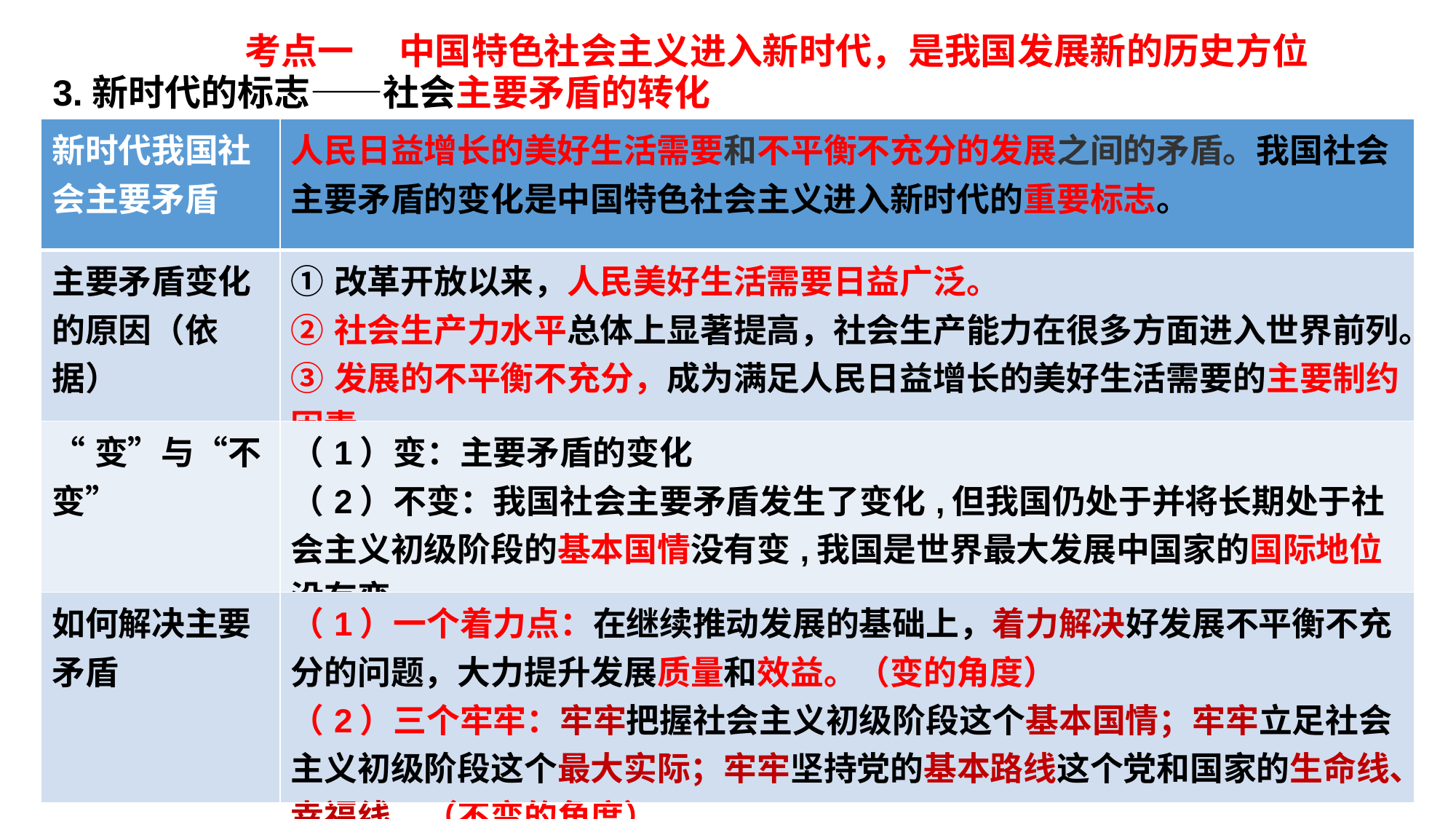

考点一　 中国特色社会主义进入新时代，是我国发展新的历史方位
3.新时代的标志——社会主要矛盾的转化
| 新时代我国社会主要矛盾 | 人民日益增长的美好生活需要和不平衡不充分的发展之间的矛盾。我国社会主要矛盾的变化是中国特色社会主义进入新时代的重要标志。 |
| --- | --- |
| 主要矛盾变化的原因（依据） | ①改革开放以来，人民美好生活需要日益广泛。 ②社会生产力水平总体上显著提高，社会生产能力在很多方面进入世界前列。 ③发展的不平衡不充分，成为满足人民日益增长的美好生活需要的主要制约因素。 |
| “变”与“不变” | （1）变：主要矛盾的变化 （2）不变：我国社会主要矛盾发生了变化,但我国仍处于并将长期处于社会主义初级阶段的基本国情没有变,我国是世界最大发展中国家的国际地位没有变。 |
| 如何解决主要矛盾 | （1）一个着力点：在继续推动发展的基础上，着力解决好发展不平衡不充分的问题，大力提升发展质量和效益。（变的角度） （2）三个牢牢：牢牢把握社会主义初级阶段这个基本国情；牢牢立足社会主义初级阶段这个最大实际；牢牢坚持党的基本路线这个党和国家的生命线、幸福线。（不变的角度） |